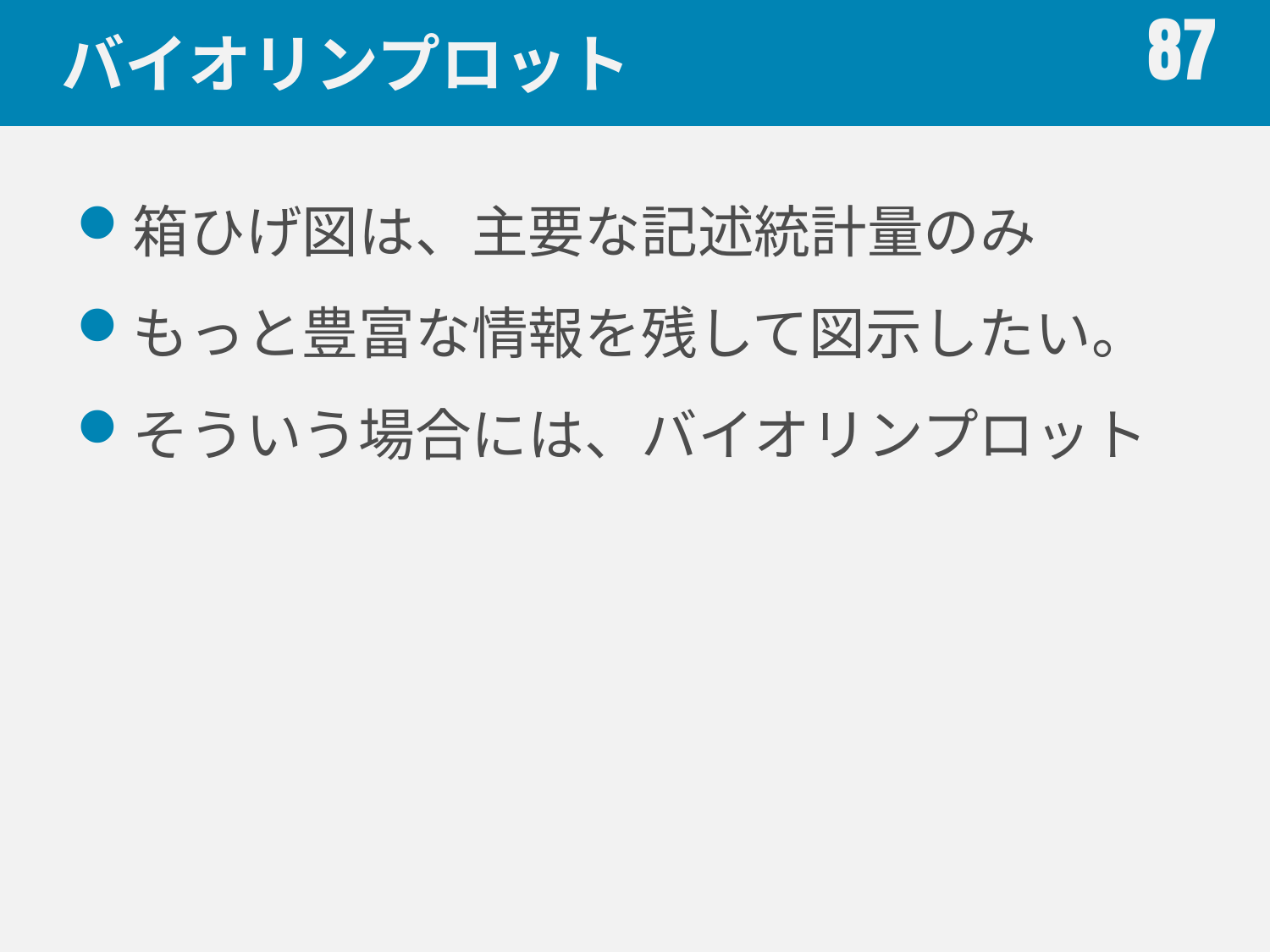

# バイオリンプロット
 87
箱ひげ図は、主要な記述統計量のみ
もっと豊富な情報を残して図示したい。
そういう場合には、バイオリンプロット